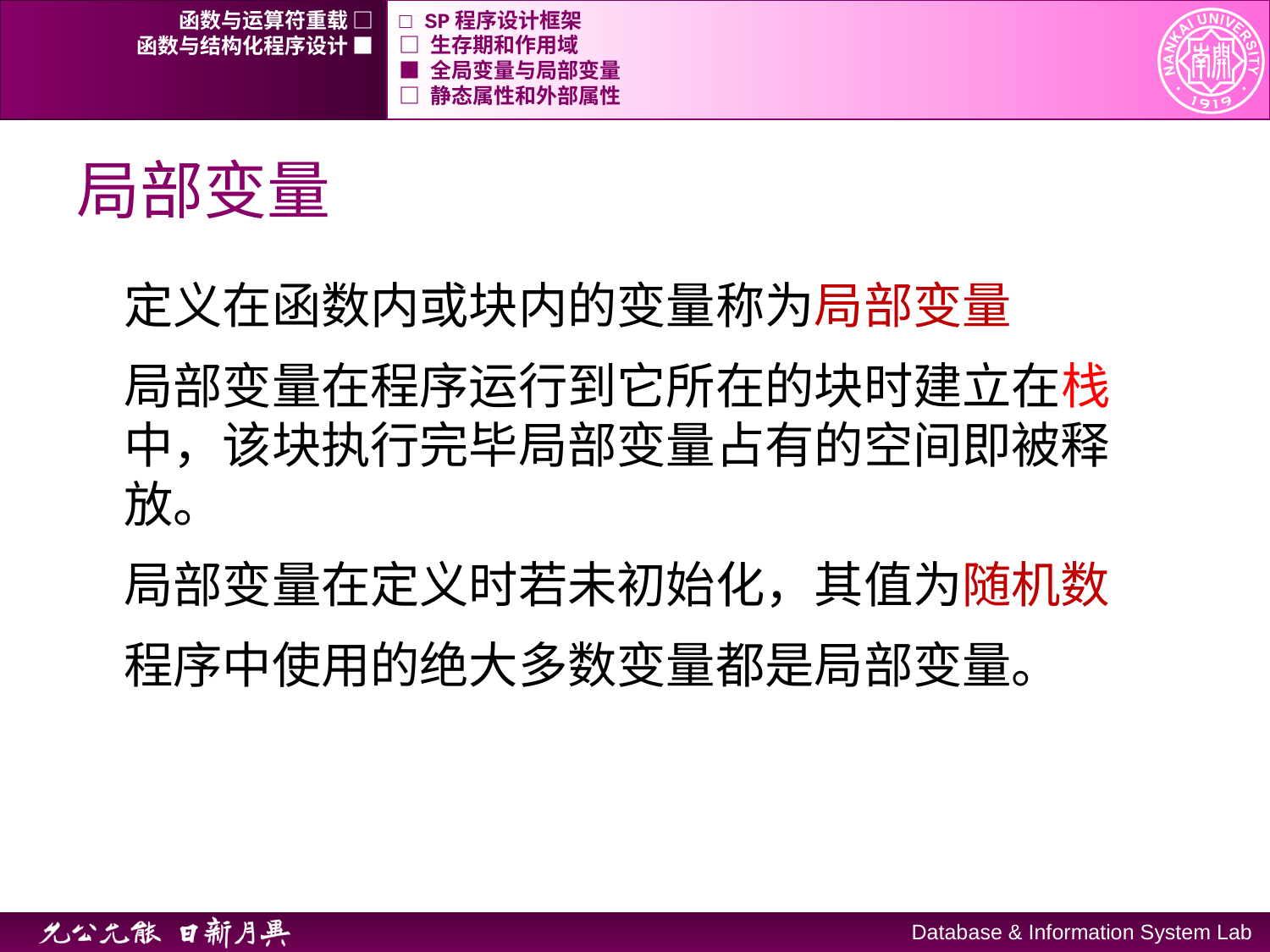

函数与运算符重载 □
□ SP程序设计框架
函数与结构化程序设计 ■
□ 生存期和作用域

■ 全局变量与局部变量

□ 静态属性和外部属性
# 局部变量
定义在函数内或块内的变量称为局部变量
局部变量在程序运行到它所在的块时建立在栈中，该块执行完毕局部变量占有的空间即被释放。
局部变量在定义时若未初始化，其值为随机数
程序中使用的绝大多数变量都是局部变量。